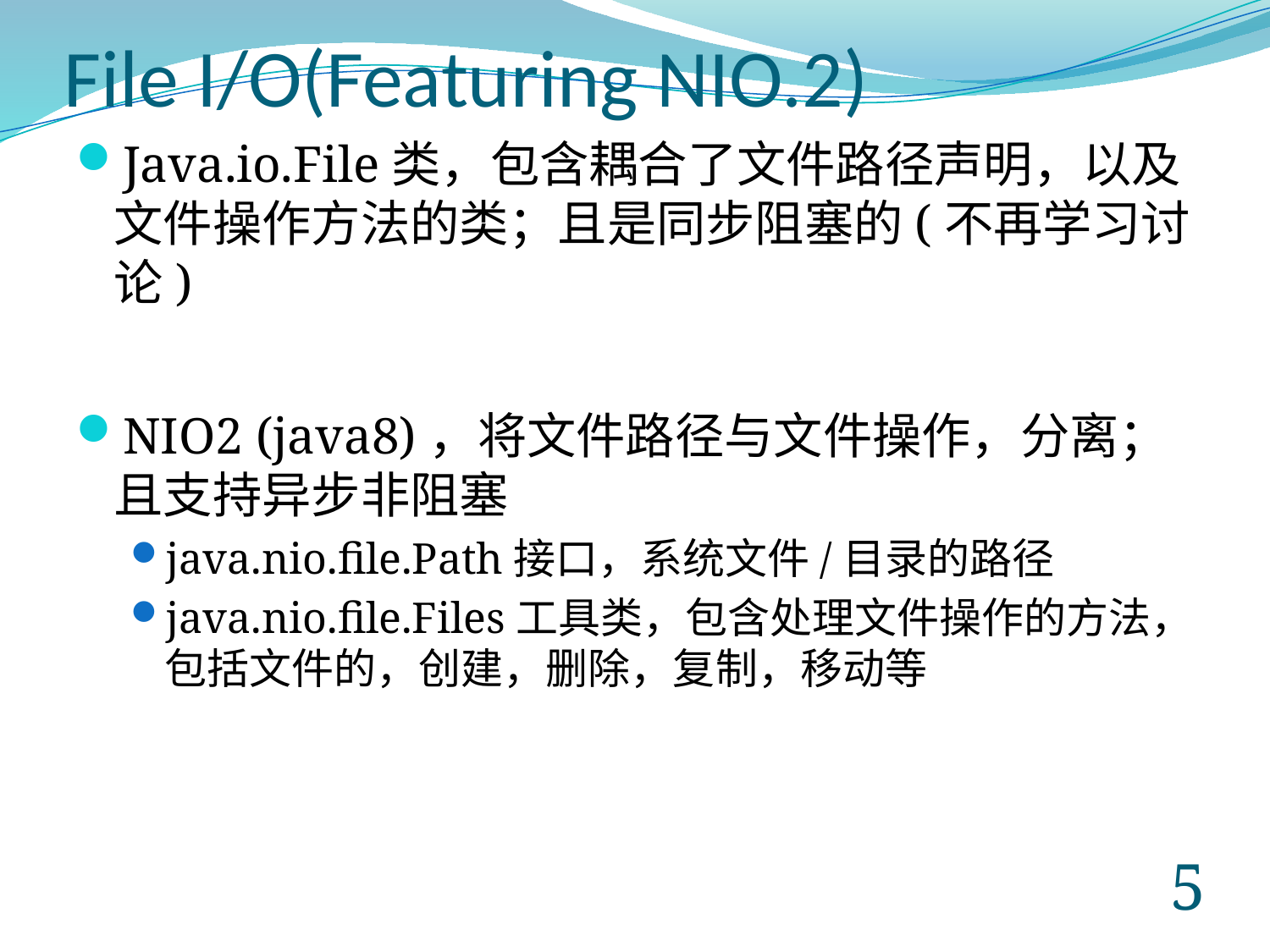

# File I/O(Featuring NIO.2)
Java.io.File类，包含耦合了文件路径声明，以及文件操作方法的类；且是同步阻塞的(不再学习讨论)

NIO2 (java8)，将文件路径与文件操作，分离；且支持异步非阻塞
java.nio.file.Path接口，系统文件/目录的路径
java.nio.file.Files工具类，包含处理文件操作的方法，包括文件的，创建，删除，复制，移动等

5